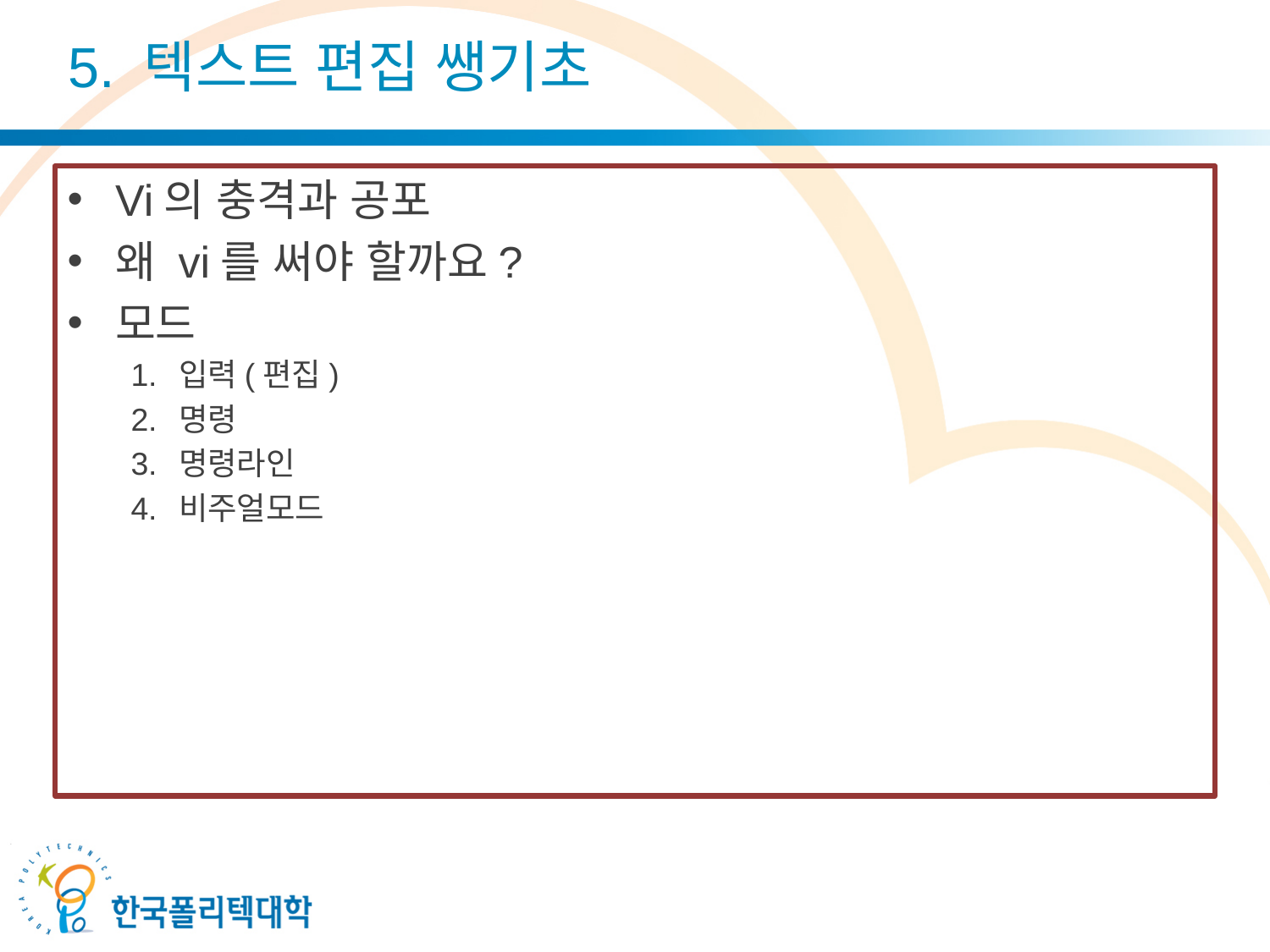

# 5. 텍스트 편집 쌩기초
Vi의 충격과 공포
왜 vi를 써야 할까요?
모드
입력(편집)
명령
명령라인
비주얼모드